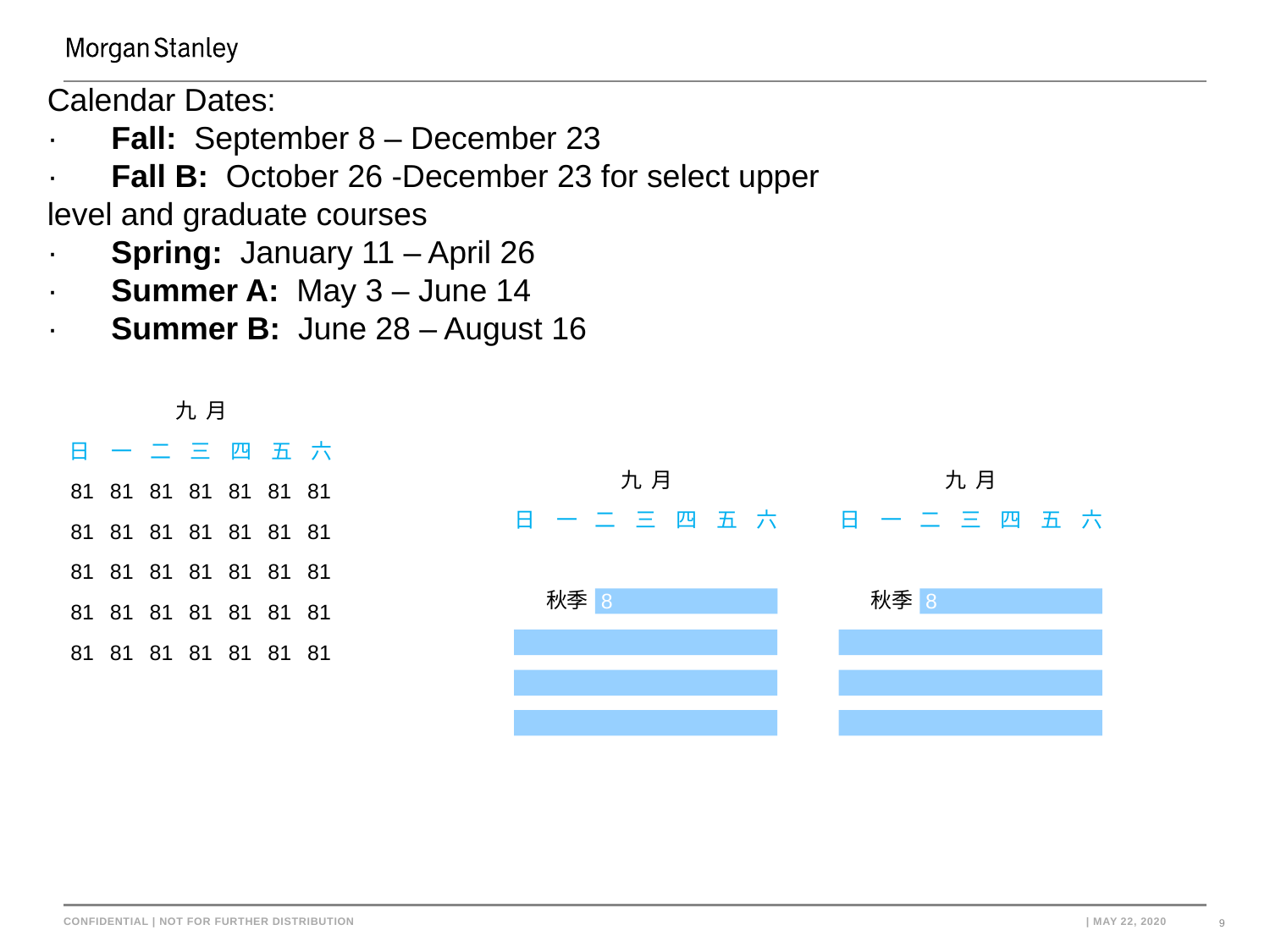

Calendar Dates:
·      Fall:  September 8 – December 23
·      Fall B:  October 26 -December 23 for select upper level and graduate courses
·      Spring:  January 11 – April 26
·      Summer A:  May 3 – June 14
·      Summer B:  June 28 – August 16

九  月
日
一
二
三
四
五
六
九  月
九  月
81
81
81
81
81
81
81
日
一
二
三
四
五
六
日
一
二
三
四
五
六
81
81
81
81
81
81
81
30
81
81
81
81
81
81
30
81
81
81
81
81
81
81
81
81
81
81
81
81
秋季
秋季
81
81
8
81
81
81
81
81
81
8
81
81
81
81

81
81
81
81
81
81
81
81
81
81
81
81
81
81
81
81
81
81
81
81
81

81
81
81
81
81
81
81
81
81
81
81
81
81
81
81
81
81
81
81
81
81

81
81
81
81
81
81
81
81
81
81
81
81
81
81